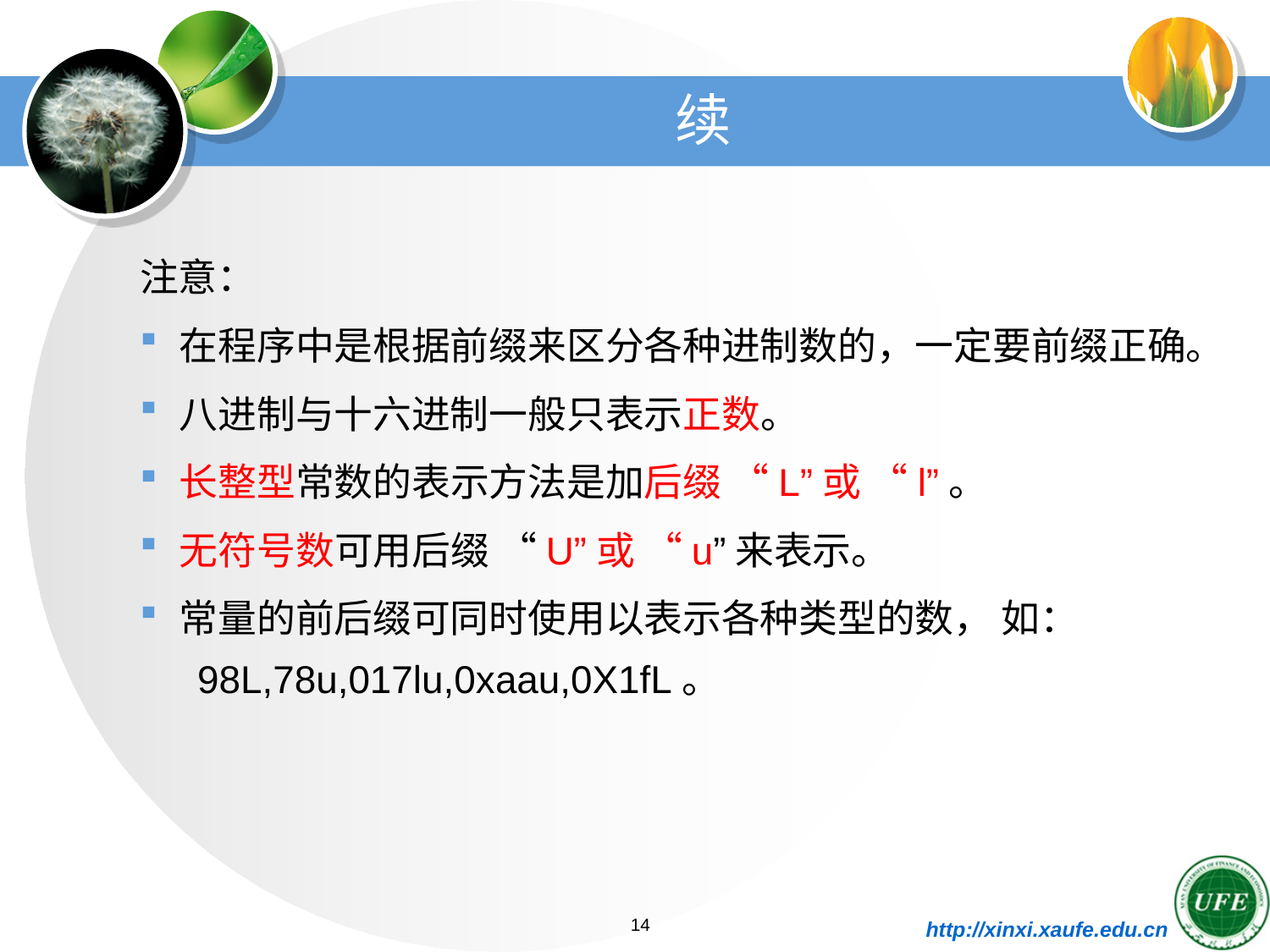

# 续
注意：
在程序中是根据前缀来区分各种进制数的，一定要前缀正确。
八进制与十六进制一般只表示正数。
长整型常数的表示方法是加后缀 “L”或 “l”。
无符号数可用后缀 “U”或 “u”来表示。
常量的前后缀可同时使用以表示各种类型的数， 如：
 98L,78u,017lu,0xaau,0X1fL。

14
http://xinxi.xaufe.edu.cn